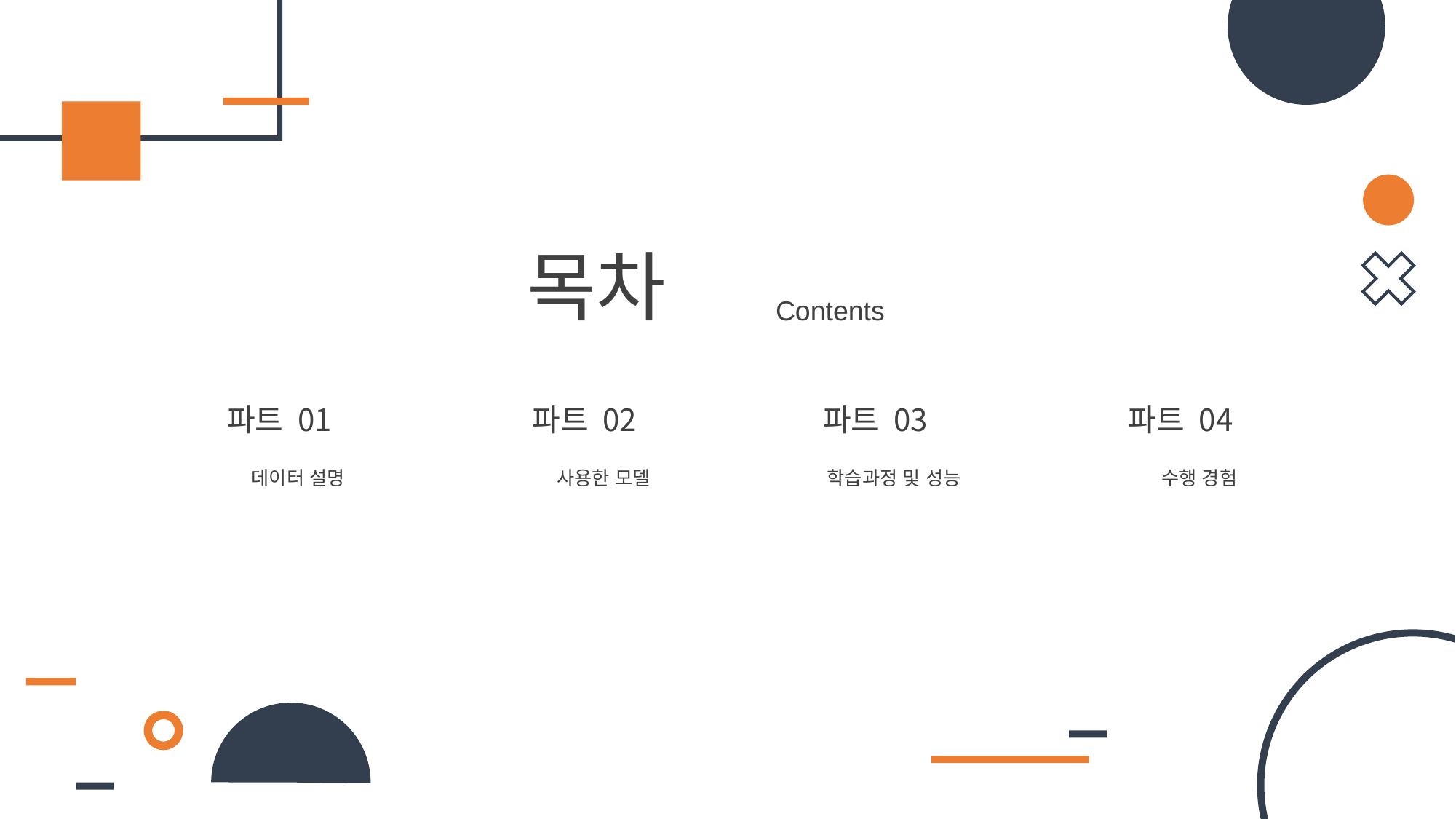

목차

Contents
파트 01
파트 02
파트 03
파트 04
데이터 설명
사용한 모델
학습과정 및 성능
수행 경험